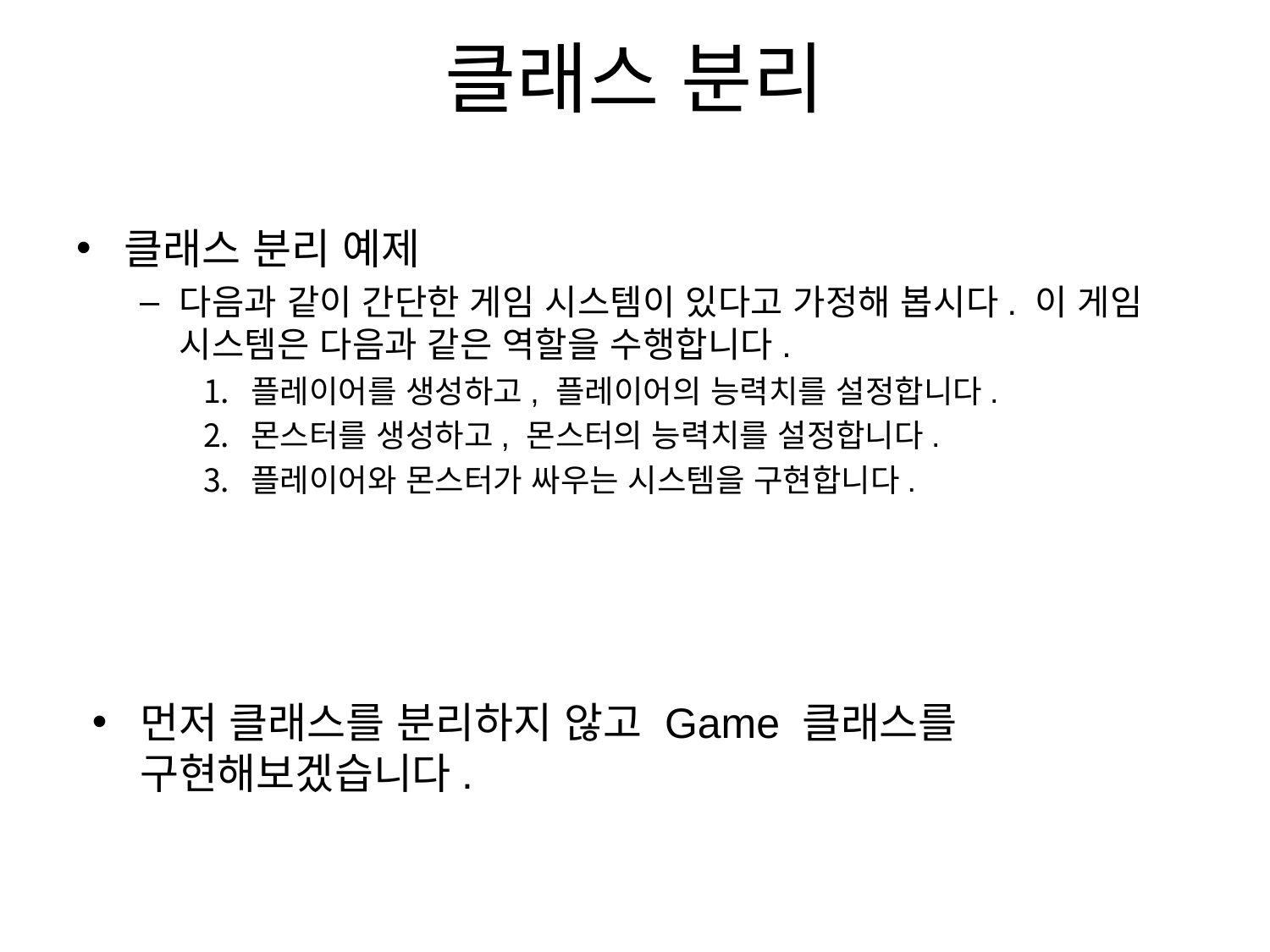

# 클래스 분리
클래스 분리 예제
다음과 같이 간단한 게임 시스템이 있다고 가정해 봅시다. 이 게임 시스템은 다음과 같은 역할을 수행합니다.
플레이어를 생성하고, 플레이어의 능력치를 설정합니다.
몬스터를 생성하고, 몬스터의 능력치를 설정합니다.
플레이어와 몬스터가 싸우는 시스템을 구현합니다.

먼저 클래스를 분리하지 않고 Game 클래스를 구현해보겠습니다.